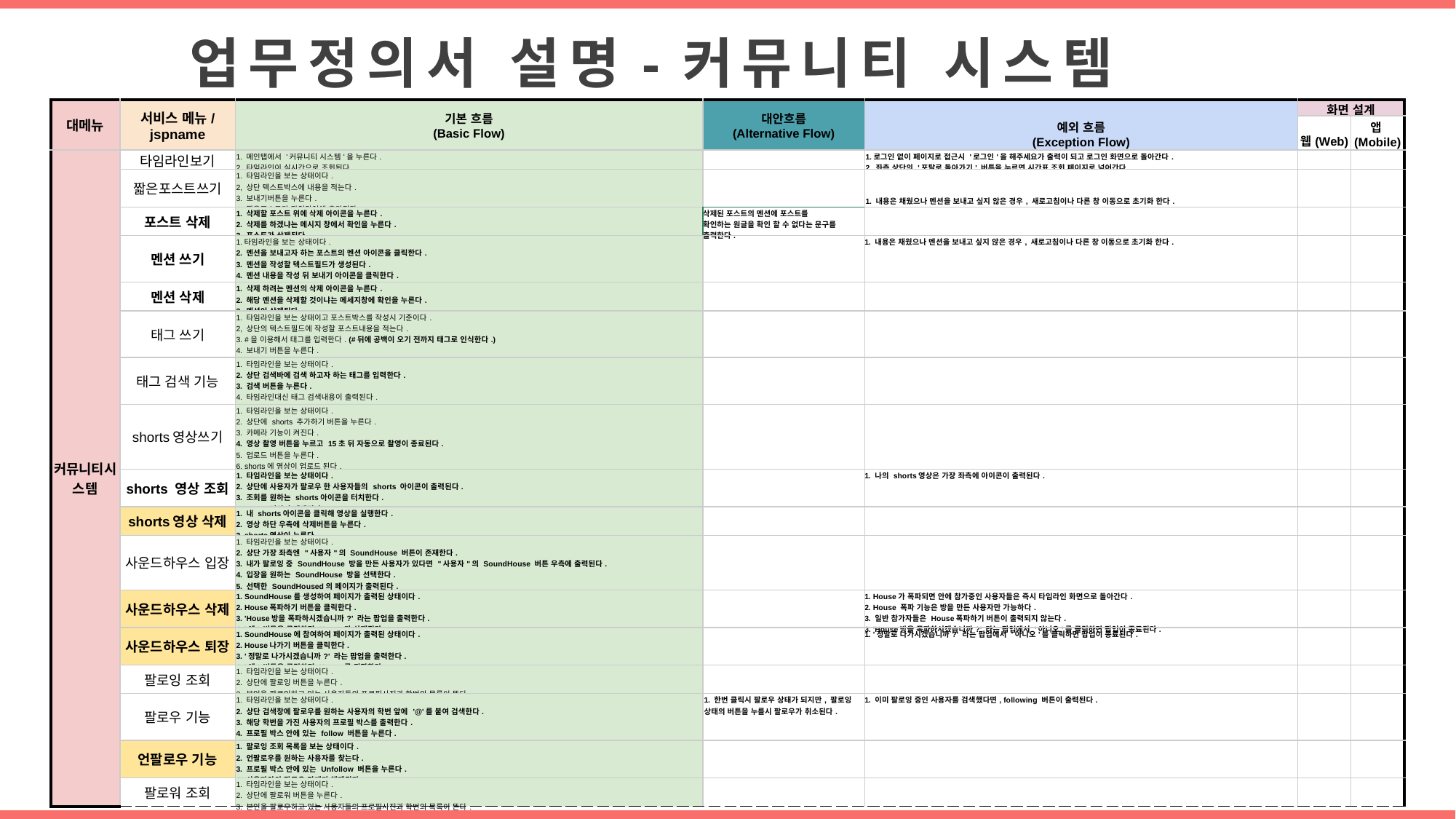

업무정의서 설명-커뮤니티 시스템
| 대메뉴 | 서비스 메뉴/ jspname | 기본 흐름 (Basic Flow) | 대안흐름 (Alternative Flow) | 예외 흐름 (Exception Flow) | 화면 설계 |  |
| --- | --- | --- | --- | --- | --- | --- |
|  |  |  |  |  | 웹(Web) | 앱(Mobile) |
| 커뮤니티시스템 | 타임라인보기 | 1. 메인탭에서 '커뮤니티 시스템'을 누른다. 2. 타임라인이 실시간으로 조회된다. |  | 1.로그인 없이 페이지로 접근시 '로그인'을 해주세요가 출력이 되고 로그인 화면으로 돌아간다. 2. 좌측 상단의 '포탈로 돌아가기' 버튼을 누르면 시간표 조회 페이지로 넘어간다. |  |  |
|  | 짧은포스트쓰기 | 1. 타임라인을 보는 상태이다. 2, 상단 텍스트박스에 내용을 적는다. 3. 보내기버튼을 누른다. 4. 짧은포스트가 타임라인에 추가된다. |  | 1. 내용은 채웠으나 멘션을 보내고 싶지 않은 경우, 새로고침이나 다른 창 이동으로 초기화 한다. |  |  |
|  | 포스트 삭제 | 1. 삭제할 포스트 위에 삭제 아이콘을 누른다. 2. 삭제를 하겠냐는 메시지 창에서 확인을 누른다. 3. 포스트가 삭제된다. | 삭제된 포스트의 멘션에 포스트를 확인하는 원글을 확인 할 수 없다는 문구를 출력한다. |  |  |  |
|  | 멘션 쓰기 | 1.타임라인을 보는 상태이다. 2. 멘션을 보내고자 하는 포스트의 멘션 아이콘을 클릭한다. 3. 멘션을 작성할 텍스트필드가 생성된다. 4. 멘션 내용을 작성 뒤 보내기 아이콘을 클릭한다. 4. 해당 대상자에게 멘션이 보내진다. |  | 1. 내용은 채웠으나 멘션을 보내고 싶지 않은 경우, 새로고침이나 다른 창 이동으로 초기화 한다. |  |  |
|  | 멘션 삭제 | 1. 삭제 하려는 멘션의 삭제 아이콘을 누른다. 2. 해당 멘션을 삭제할 것이냐는 메세지창에 확인을 누른다. 3. 멘션이 삭제된다. |  |  |  |  |
|  | 태그 쓰기 | 1. 타임라인을 보는 상태이고 포스트박스를 작성시 기준이다. 2, 상단의 텍스트필드에 작성할 포스트내용을 적는다. 3. #을 이용해서 태그를 입력한다. (#뒤에 공백이 오기 전까지 태그로 인식한다.) 4. 보내기 버튼을 누른다. 5. 태그를 포함한 포스트가 보내진다. |  |  |  |  |
|  | 태그 검색 기능 | 1. 타임라인을 보는 상태이다. 2. 상단 검색바에 검색 하고자 하는 태그를 입력한다. 3. 검색 버튼을 누른다. 4. 타임라인대신 태그 검색내용이 출력된다. |  |  |  |  |
|  | shorts영상쓰기 | 1. 타임라인을 보는 상태이다. 2. 상단에 shorts 추가하기 버튼을 누른다. 3. 카메라 기능이 켜진다. 4. 영상 촬영 버튼을 누르고 15초 뒤 자동으로 촬영이 종료된다. 5. 업로드 버튼을 누른다. 6. shorts에 영상이 업로드 된다. |  |  |  |  |
|  | shorts 영상 조회 | 1. 타임라인을 보는 상태이다. 2. 상단에 사용자가 팔로우 한 사용자들의 shorts 아이콘이 출력된다. 3. 조회를 원하는 shorts아이콘을 터치한다. 4. shorts영상이 재생된다. |  | 1. 나의 shorts영상은 가장 좌측에 아이콘이 출력된다. |  |  |
|  | shorts영상 삭제 | 1. 내 shorts아이콘을 클릭해 영상을 실행한다. 2. 영상 하단 우측에 삭제버튼을 누른다. 3. shorts영상이 누른다. |  |  |  |  |
|  | 사운드하우스 입장 | 1. 타임라인을 보는 상태이다. 2. 상단 가장 좌측엔 "사용자"의 SoundHouse 버튼이 존재한다. 3. 내가 팔로잉 중 SoundHouse 방을 만든 사용자가 있다면 "사용자"의 SoundHouse 버튼 우측에 출력된다. 4. 입장을 원하는 SoundHouse 방을 선택한다. 5. 선택한 SoundHoused의 페이지가 출력된다. |  |  |  |  |
|  | 사운드하우스 삭제 | 1. SoundHouse를 생성하여 페이지가 출력된 상태이다. 2. House폭파하기 버튼을 클릭한다. 3. 'House방을 폭파하시겠습니까?' 라는 팝업을 출력한다. 4. '예' 버튼을 클릭하면 House가 삭제된다. |  | 1. House가 폭파되면 안에 참가중인 사용자들은 즉시 타임라인 화면으로 돌아간다. 2. House 폭파 기능은 방을 만든 사용자만 가능하다. 3. 일반 참가자들은 House폭파하기 버튼이 출력되지 않는다. 3. 'House방을 폭파하시겠습니까?' 라는 팝업에서 '아니오'를 클릭하면 팝업이 종료된다. |  |  |
|  | 사운드하우스 퇴장 | 1. SoundHouse에 참여하여 페이지가 출력된 상태이다. 2. House나가기 버튼을 클릭한다. 3. '정말로 나가시겠습니까?' 라는 팝업을 출력한다. 4. '예' 버튼을 클릭하면 House를 퇴장한다. |  | 1. '정말로 나가시겠습니까?' 라는 팝업에서 '아니오'를 클릭하면 팝업이 종료된다. |  |  |
|  | 팔로잉 조회 | 1. 타임라인을 보는 상태이다. 2. 상단에 팔로잉 버튼을 누른다. 3. 본인을 팔로잉하고 있는 사용자들의 프로필사진과 학번의 목록이 뜬다. |  |  |  |  |
|  | 팔로우 기능 | 1. 타임라인을 보는 상태이다. 2. 상단 검색창에 팔로우를 원하는 사용자의 학번 앞에 '@'를 붙여 검색한다. 3. 해당 학번을 가진 사용자의 프로필 박스를 출력한다. 4. 프로필 박스 안에 있는 follow 버튼을 누른다. 5. 팔로우가 된다. | 1. 한번 클릭시 팔로우 상태가 되지만, 팔로잉 상태의 버튼을 누를시 팔로우가 취소된다. | 1. 이미 팔로잉 중인 사용자를 검색했다면, following 버튼이 출력된다. |  |  |
|  | 언팔로우 기능 | 1. 팔로잉 조회 목록을 보는 상태이다. 2. 언팔로우를 원하는 사용자를 찾는다. 3. 프로필 박스 안에 있는 Unfollow 버튼을 누른다. 4, 사용자와의 팔로우 관계가 해제된다. |  |  |  |  |
|  | 팔로워 조회 | 1. 타임라인을 보는 상태이다. 2. 상단에 팔로워 버튼을 누른다. 3. 본인을 팔로우하고 있는 사용자들의 프로필사진과 학번의 목록이 뜬다. |  |  |  |  |